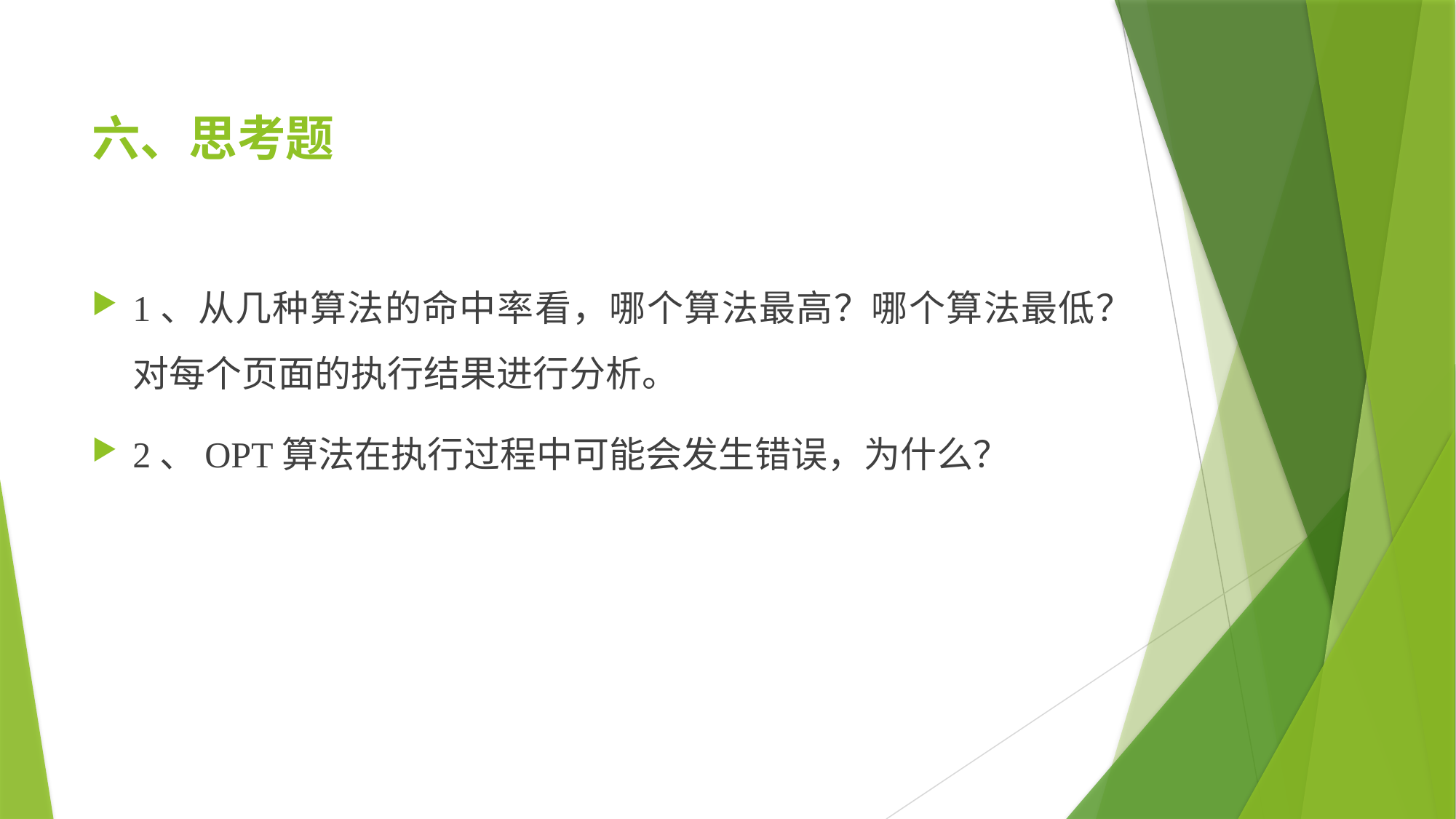

# 六、思考题
1、从几种算法的命中率看，哪个算法最高？哪个算法最低？对每个页面的执行结果进行分析。
2、OPT算法在执行过程中可能会发生错误，为什么？